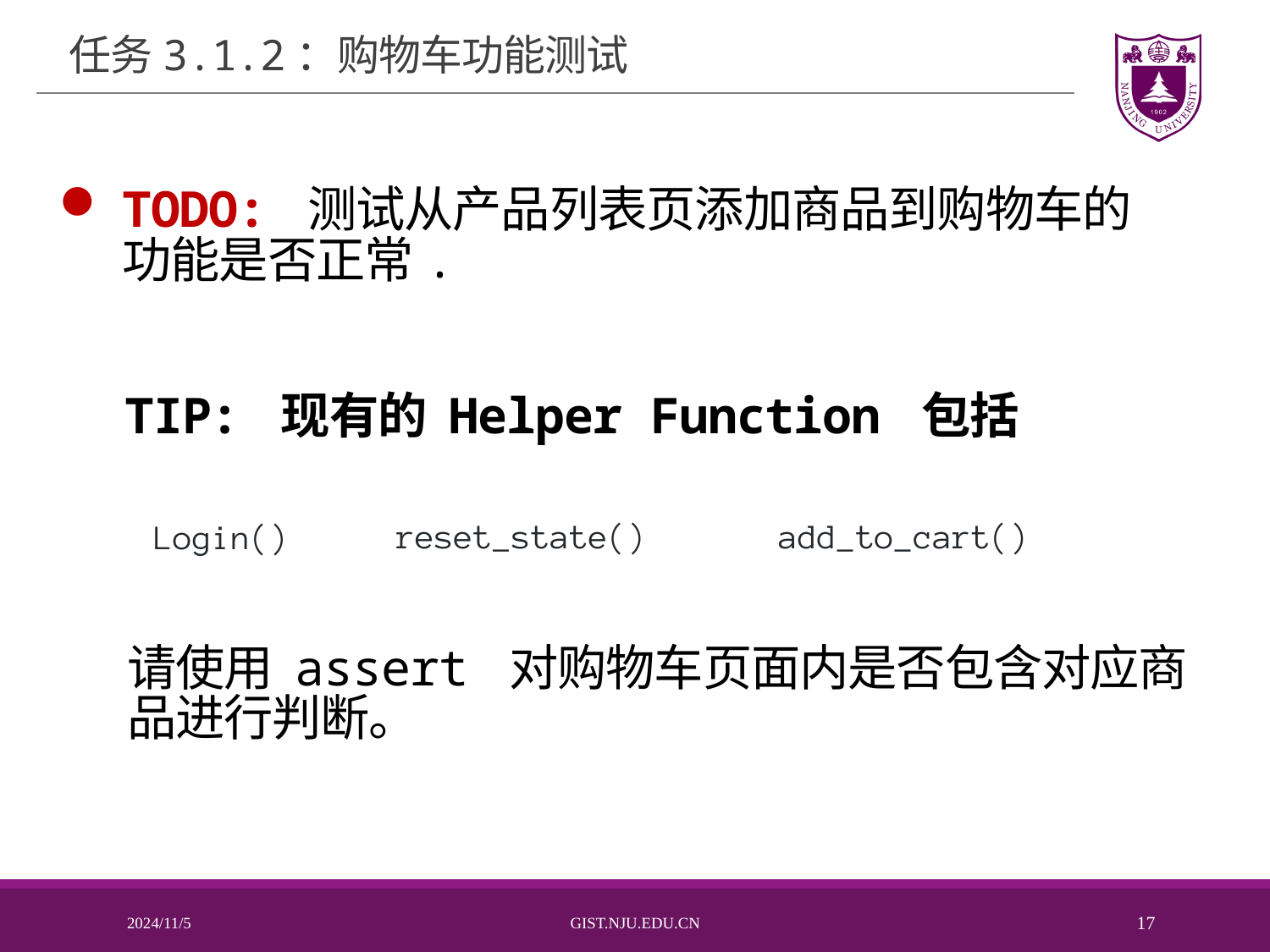

# 任务3.1.2：购物车功能测试

TODO: 测试从产品列表页添加商品到购物车的功能是否正常.
	TIP: 现有的 Helper Function 包括
reset_state()
add_to_cart()
Login()
请使用 assert 对购物车页面内是否包含对应商品进行判断。
2024/11/5
Gist.nju.edu.cn
17